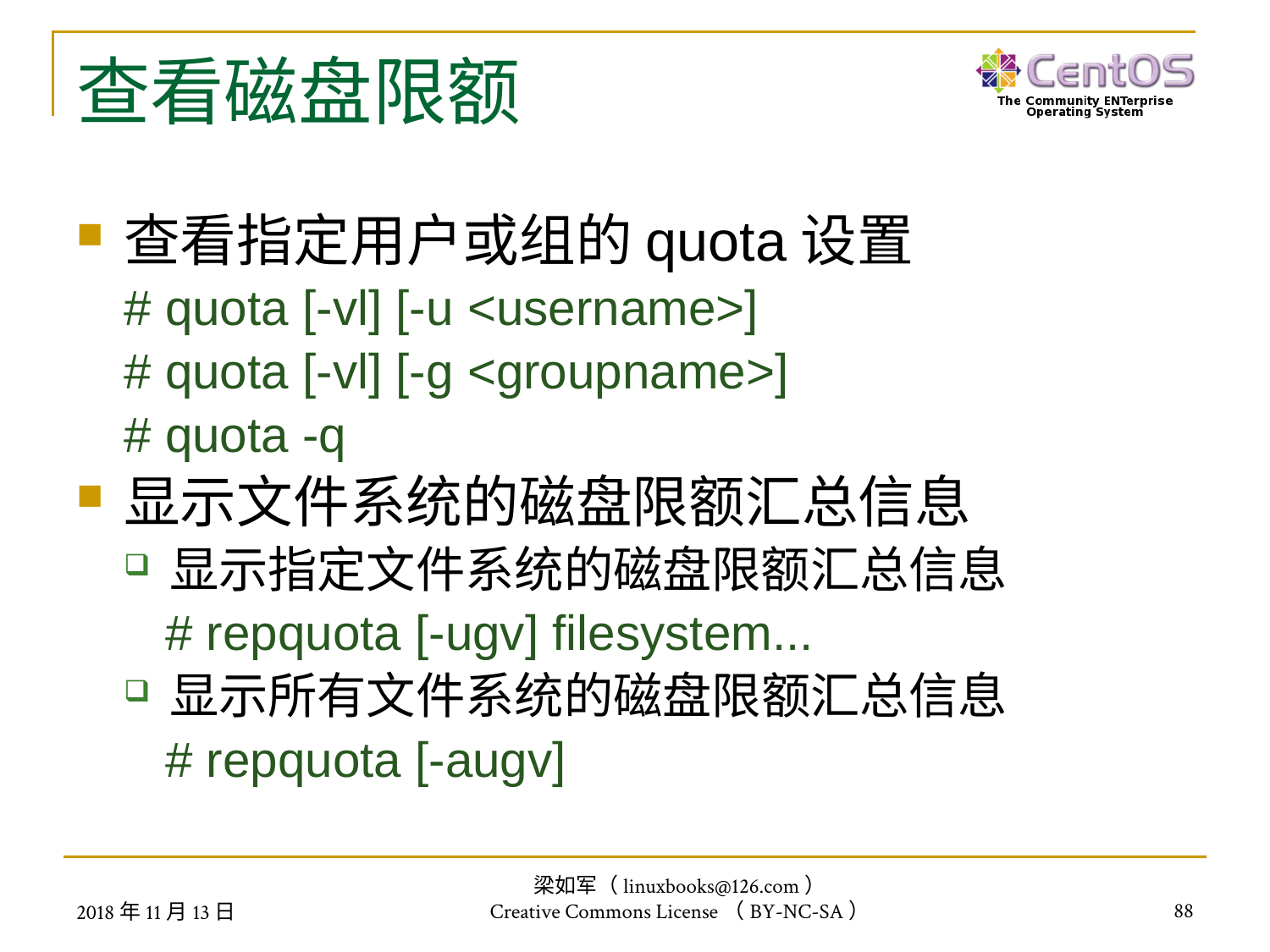

# 查看磁盘限额
查看指定用户或组的quota设置
# quota [-vl] [-u <username>]
# quota [-vl] [-g <groupname>]
# quota -q
显示文件系统的磁盘限额汇总信息
显示指定文件系统的磁盘限额汇总信息
   # repquota [-ugv] filesystem...
显示所有文件系统的磁盘限额汇总信息
   # repquota [-augv]

梁如军（linuxbooks@126.com）
Creative Commons License（BY-NC-SA）
2018年11月13日
88